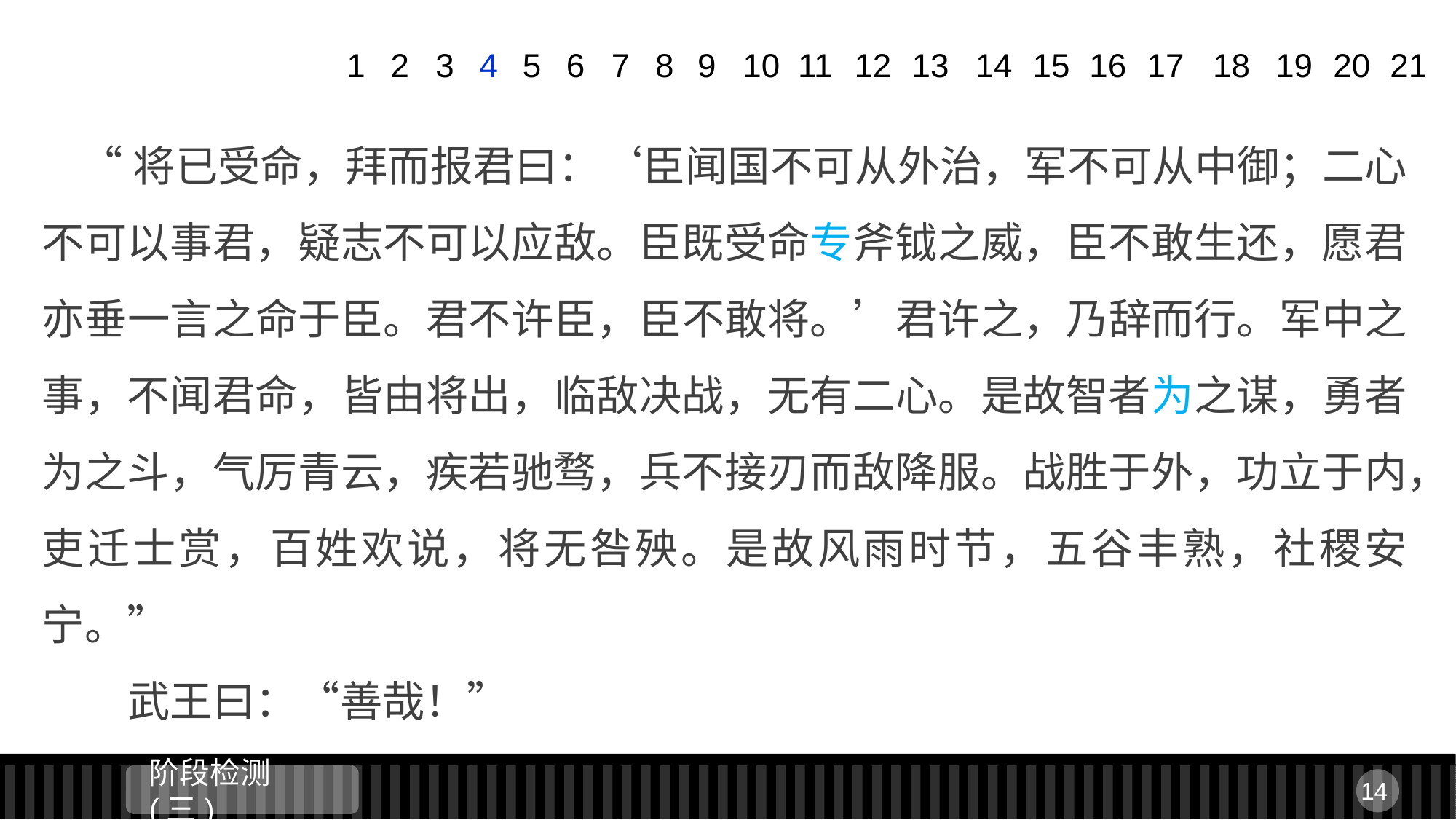

1
2
3
4
5
6
7
8
9
11
12
13
14
15
16
17
18
19
20
21
10
    “将已受命，拜而报君曰：‘臣闻国不可从外治，军不可从中御；二心不可以事君，疑志不可以应敌。臣既受命专斧钺之威，臣不敢生还，愿君亦垂一言之命于臣。君不许臣，臣不敢将。’君许之，乃辞而行。军中之事，不闻君命，皆由将出，临敌决战，无有二心。是故智者为之谋，勇者为之斗，气厉青云，疾若驰骛，兵不接刃而敌降服。战胜于外，功立于内，吏迁士赏，百姓欢说，将无咎殃。是故风雨时节，五谷丰熟，社稷安宁。”
        武王曰：“善哉！”